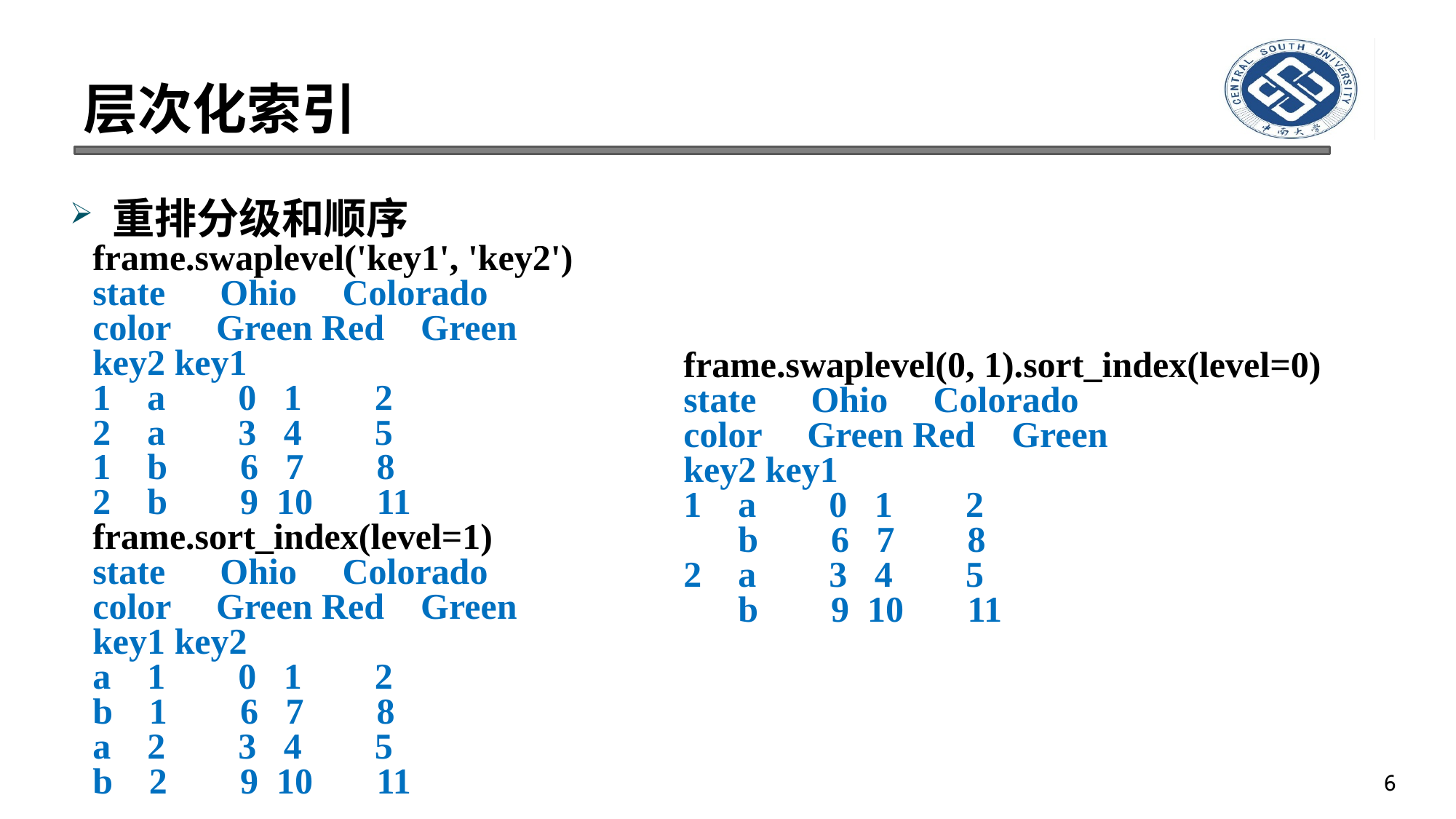

# 层次化索引
重排分级和顺序
frame.swaplevel('key1', 'key2')
state      Ohio     Colorado
color     Green Red    Green
key2 key1
1    a        0   1        2
2    a        3   4        5
1    b        6   7        8
2    b        9  10       11
frame.sort_index(level=1)
state      Ohio     Colorado
color     Green Red    Green
key1 key2
a    1        0   1        2
b    1        6   7        8
a    2        3   4        5
b    2        9  10       11
frame.swaplevel(0, 1).sort_index(level=0)
state      Ohio     Colorado
color     Green Red    Green
key2 key1
1    a        0   1        2
      b        6   7        8
2    a        3   4        5
      b        9  10       11
6